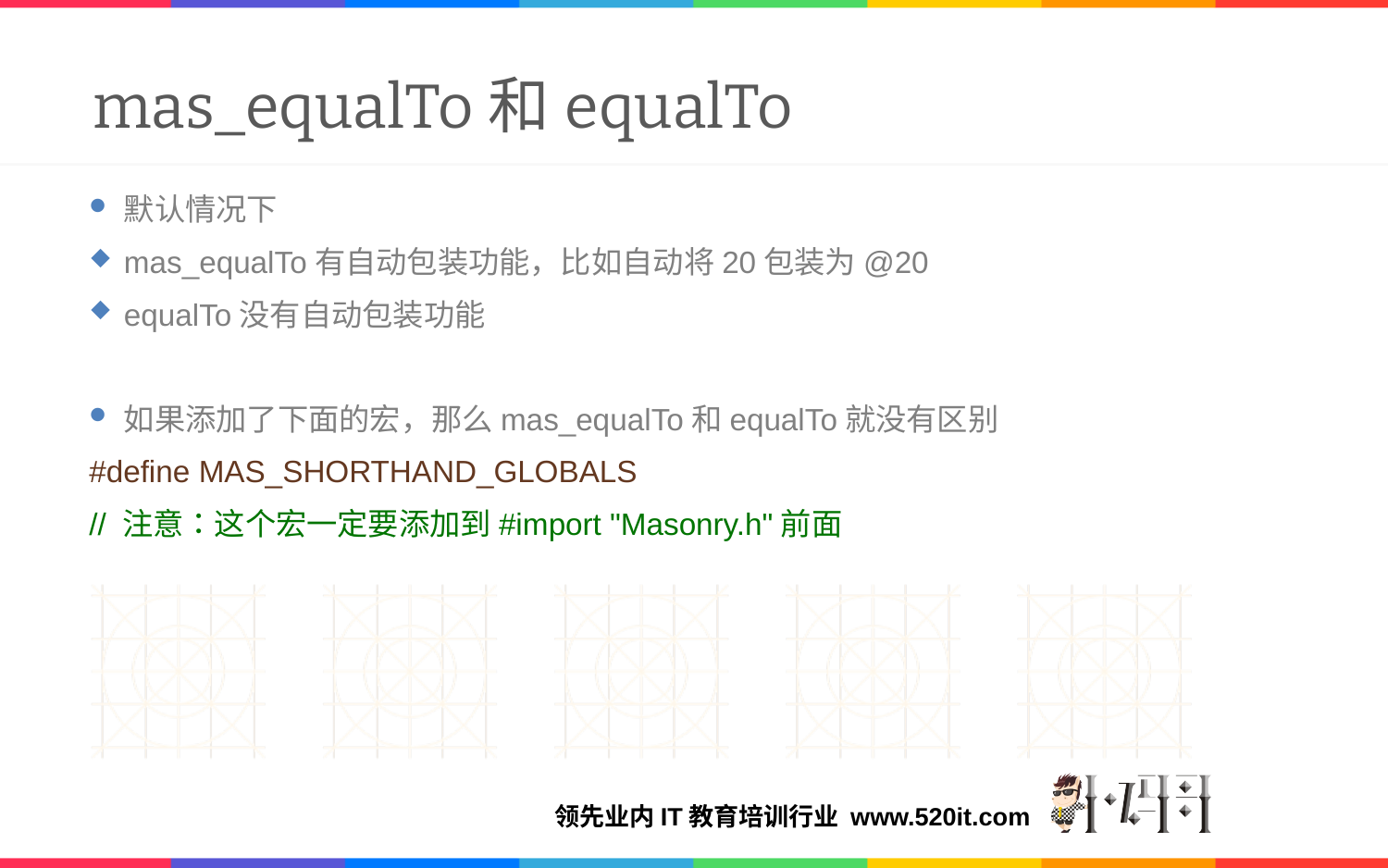

# mas_equalTo和equalTo
默认情况下
mas_equalTo有自动包装功能，比如自动将20包装为@20
equalTo没有自动包装功能

如果添加了下面的宏，那么mas_equalTo和equalTo就没有区别
#define MAS_SHORTHAND_GLOBALS
// 注意：这个宏一定要添加到#import "Masonry.h"前面